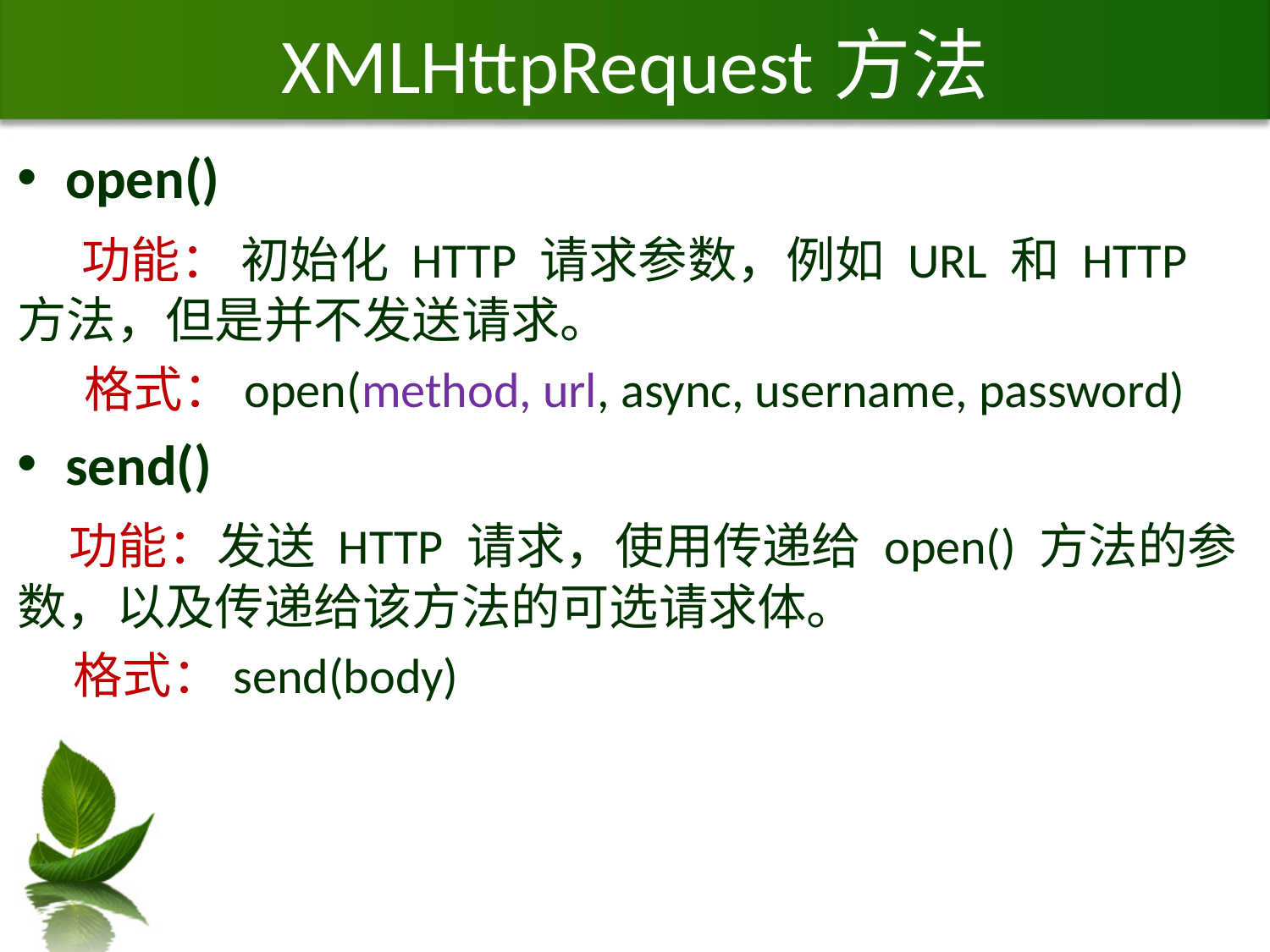

# XMLHttpRequest方法
open()
    功能： 初始化 HTTP 请求参数，例如 URL 和 HTTP 方法，但是并不发送请求。
     格式：open(method, url, async, username, password)
send()
   功能：发送 HTTP 请求，使用传递给 open() 方法的参数，以及传递给该方法的可选请求体。
    格式：send(body)